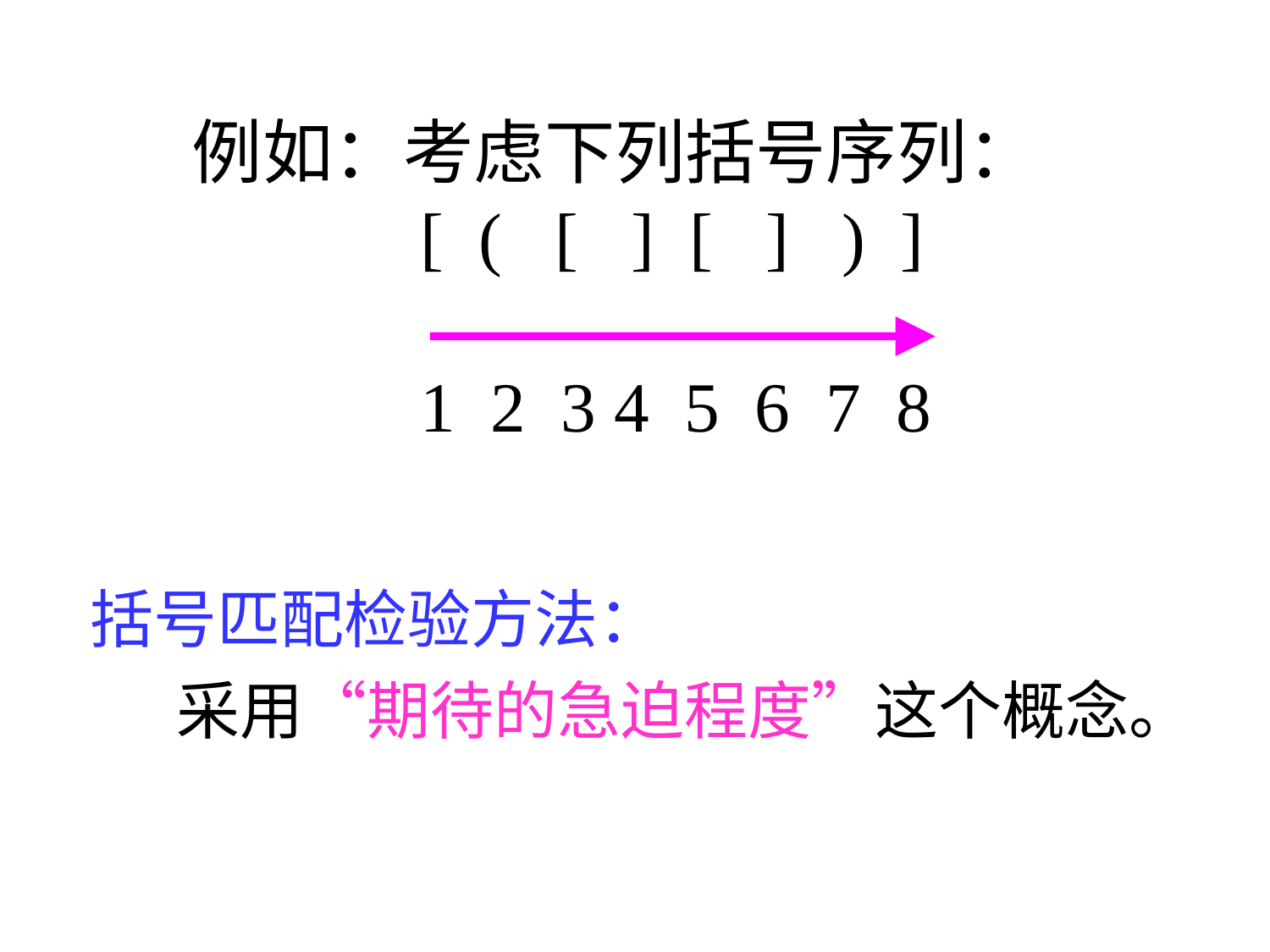

例如：考虑下列括号序列：
             [  (   [   ]  [   ]   )  ]

             1  2  3 4  5  6  7  8

括号匹配检验方法：
     采用“期待的急迫程度”这个概念。